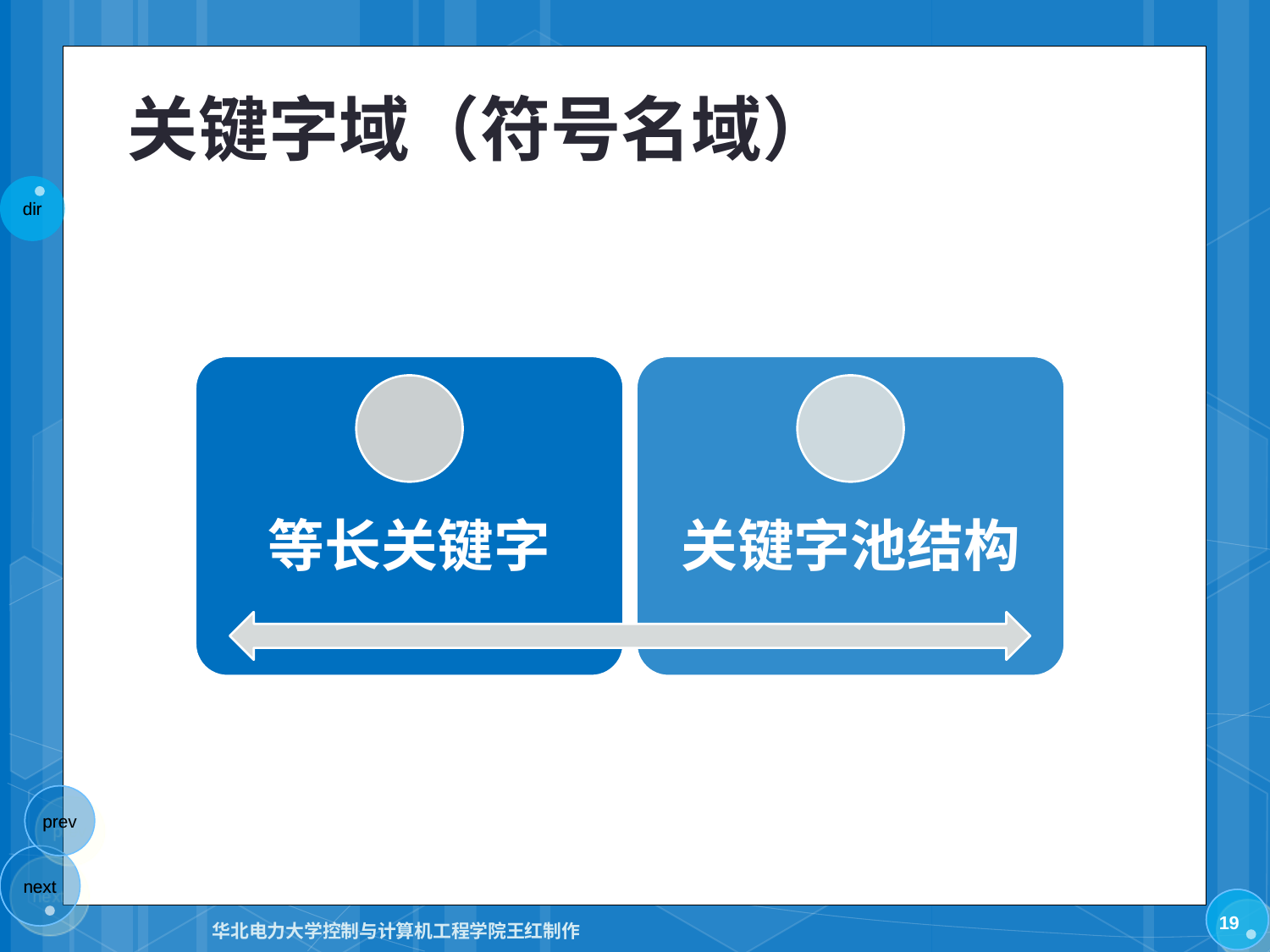

# 关键字域（符号名域）
等长关键字
关键字池结构
19
华北电力大学控制与计算机工程学院王红制作